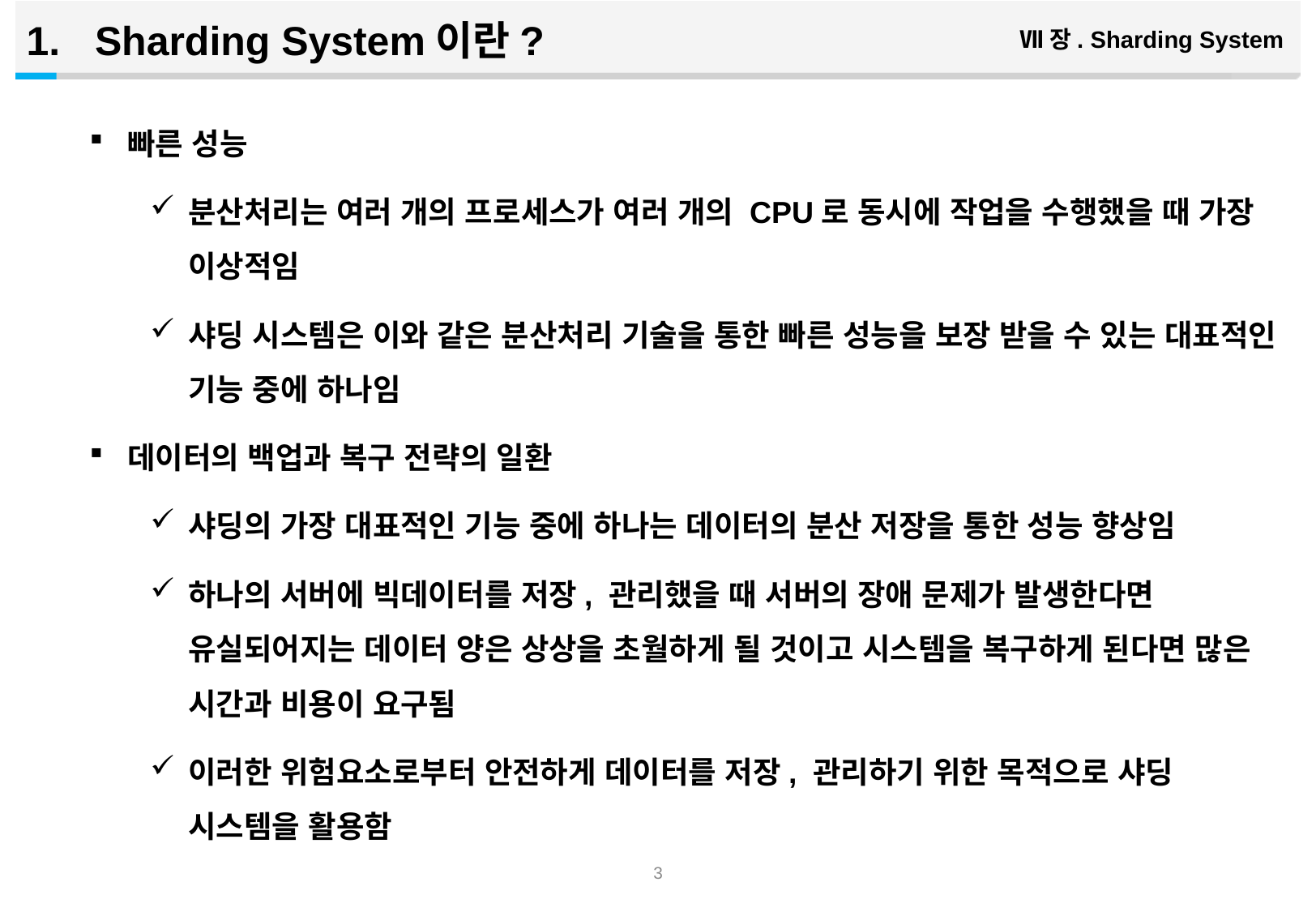

Sharding System이란?
Ⅶ장. Sharding System
빠른 성능
분산처리는 여러 개의 프로세스가 여러 개의 CPU로 동시에 작업을 수행했을 때 가장 이상적임
샤딩 시스템은 이와 같은 분산처리 기술을 통한 빠른 성능을 보장 받을 수 있는 대표적인 기능 중에 하나임
데이터의 백업과 복구 전략의 일환
샤딩의 가장 대표적인 기능 중에 하나는 데이터의 분산 저장을 통한 성능 향상임
하나의 서버에 빅데이터를 저장, 관리했을 때 서버의 장애 문제가 발생한다면  유실되어지는 데이터 양은 상상을 초월하게 될 것이고 시스템을 복구하게 된다면 많은 시간과 비용이 요구됨
이러한 위험요소로부터 안전하게 데이터를 저장, 관리하기 위한 목적으로 샤딩 시스템을 활용함
3